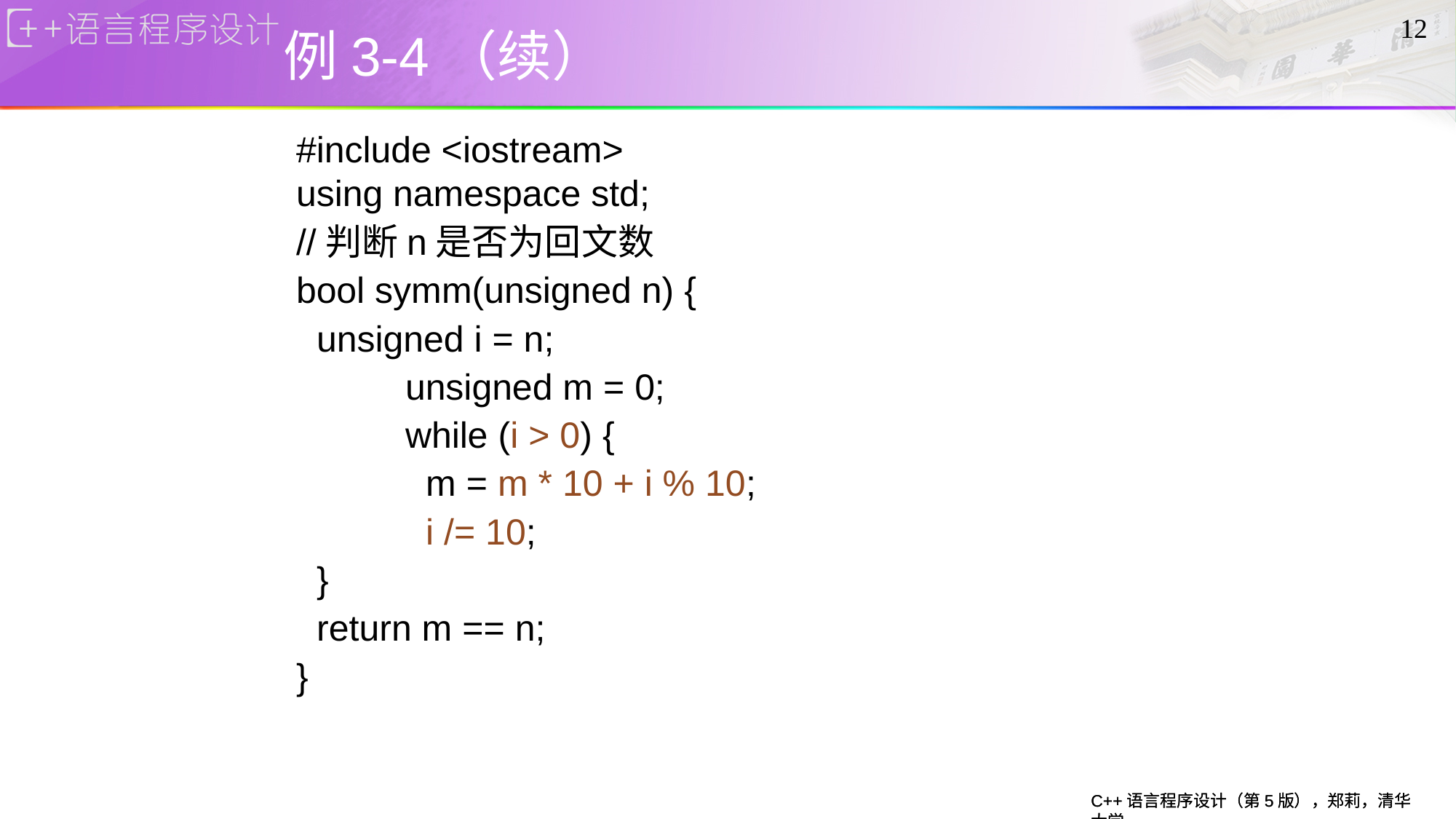

# 例3-4（续）
12
#include <iostream>
using namespace std;
//判断n是否为回文数
bool symm(unsigned n) {
  unsigned i = n;
	unsigned m = 0;
	while (i > 0) {
	  m = m * 10 + i % 10;
	  i /= 10;
  }
  return m == n;
}